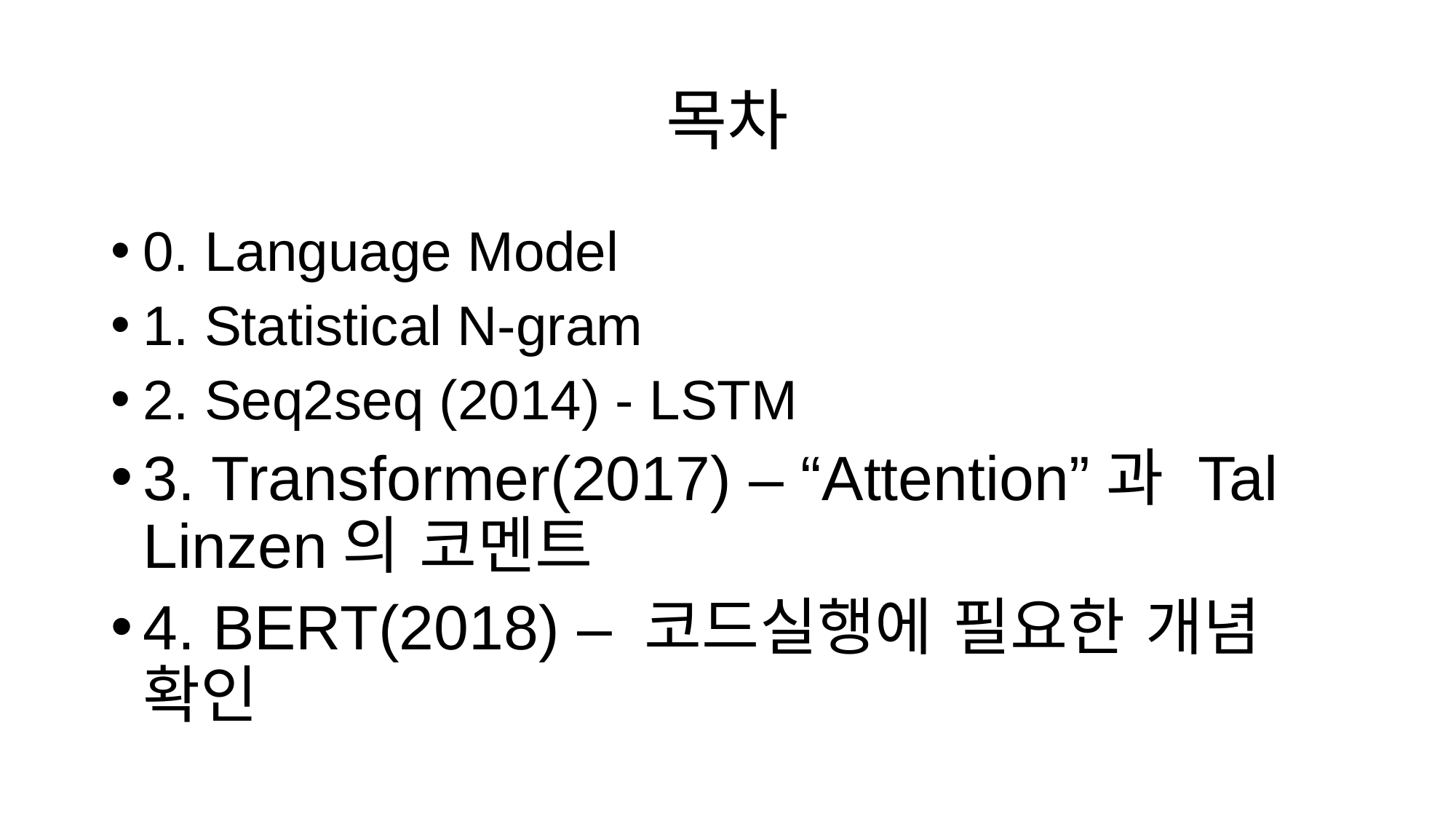

목차
0. Language Model
1. Statistical N-gram
2. Seq2seq (2014) - LSTM
3. Transformer(2017) – “Attention”과 Tal Linzen의 코멘트
4. BERT(2018) – 코드실행에 필요한 개념 확인